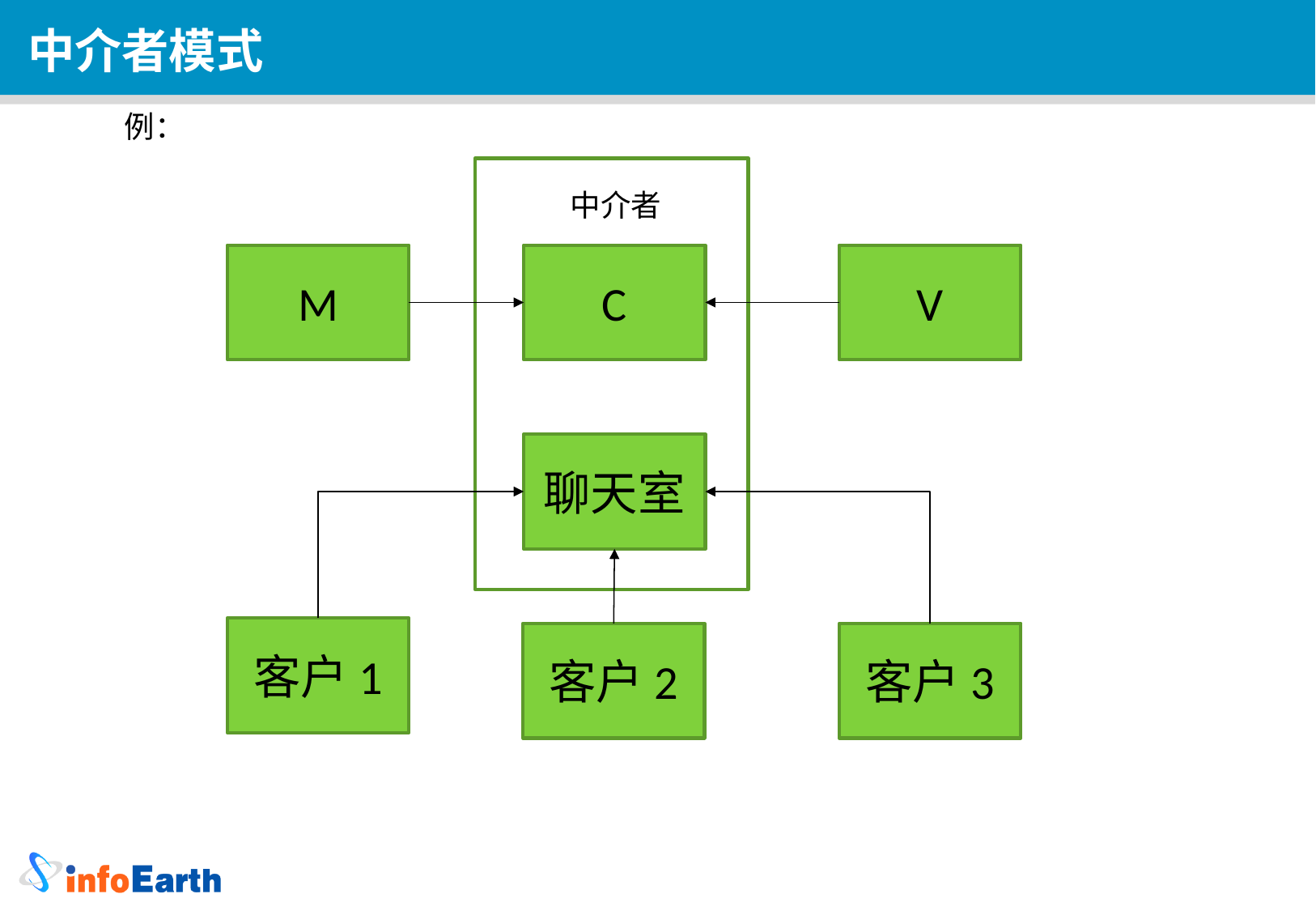

中介者模式
例：

中介者
M
C
V
聊天室
客户1
客户2
客户3